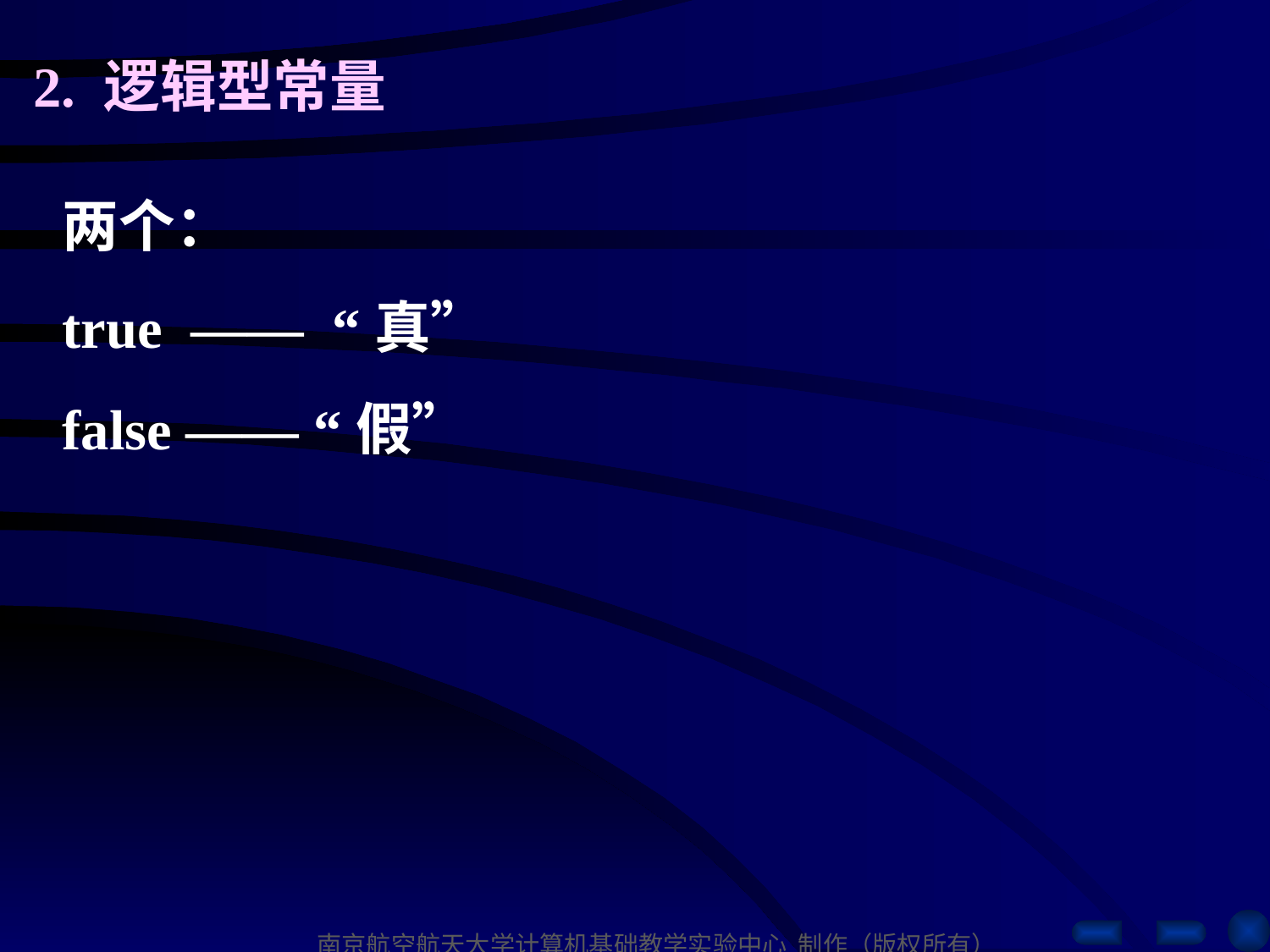

2. 逻辑型常量
两个：
true  ——  “真”
false —— “假”